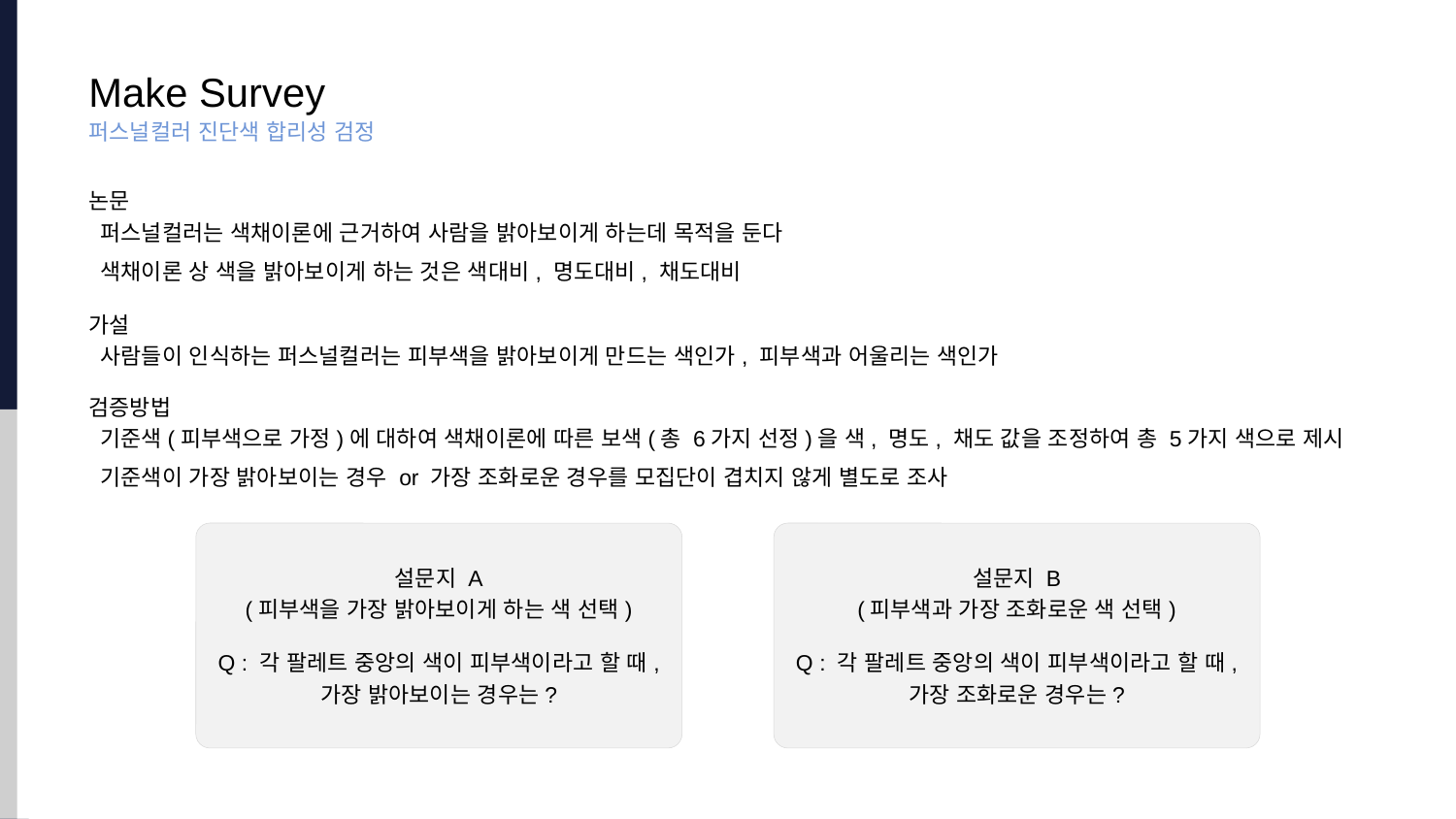

Make Survey
퍼스널컬러 진단색 합리성 검정
논문

 퍼스널컬러는 색채이론에 근거하여 사람을 밝아보이게 하는데 목적을 둔다

 색채이론 상 색을 밝아보이게 하는 것은 색대비, 명도대비, 채도대비

가설

 사람들이 인식하는 퍼스널컬러는 피부색을 밝아보이게 만드는 색인가, 피부색과 어울리는 색인가

검증방법

 기준색(피부색으로 가정)에 대하여 색채이론에 따른 보색(총 6가지 선정)을 색, 명도, 채도 값을 조정하여 총 5가지 색으로 제시

 기준색이 가장 밝아보이는 경우 or 가장 조화로운 경우를 모집단이 겹치지 않게 별도로 조사
설문지 A

(피부색을 가장 밝아보이게 하는 색 선택)

Q : 각 팔레트 중앙의 색이 피부색이라고 할 때,

가장 밝아보이는 경우는?
설문지 B

(피부색과 가장 조화로운 색 선택)

Q : 각 팔레트 중앙의 색이 피부색이라고 할 때,

가장 조화로운 경우는?